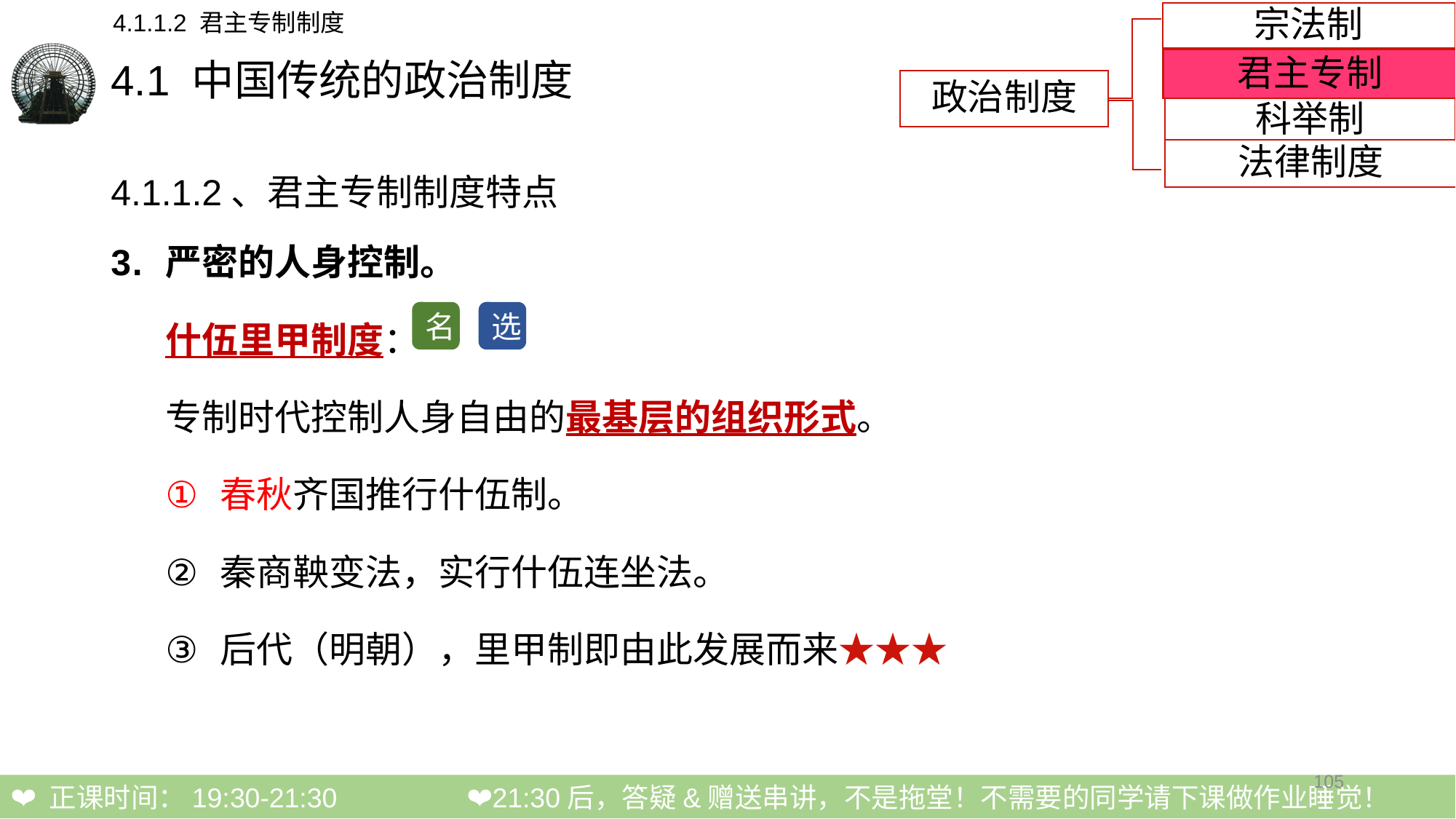

4.1.1.2 君主专制制度
宗法制

# 4.1 中国传统的政治制度
君主专制
政治制度
科举制

法律制度
4.1.1.2、君主专制制度特点
严密的人身控制。
什伍里甲制度：
专制时代控制人身自由的最基层的组织形式。
春秋齐国推行什伍制。
秦商鞅变法，实行什伍连坐法。
后代（明朝），里甲制即由此发展而来★★★
选
名
105